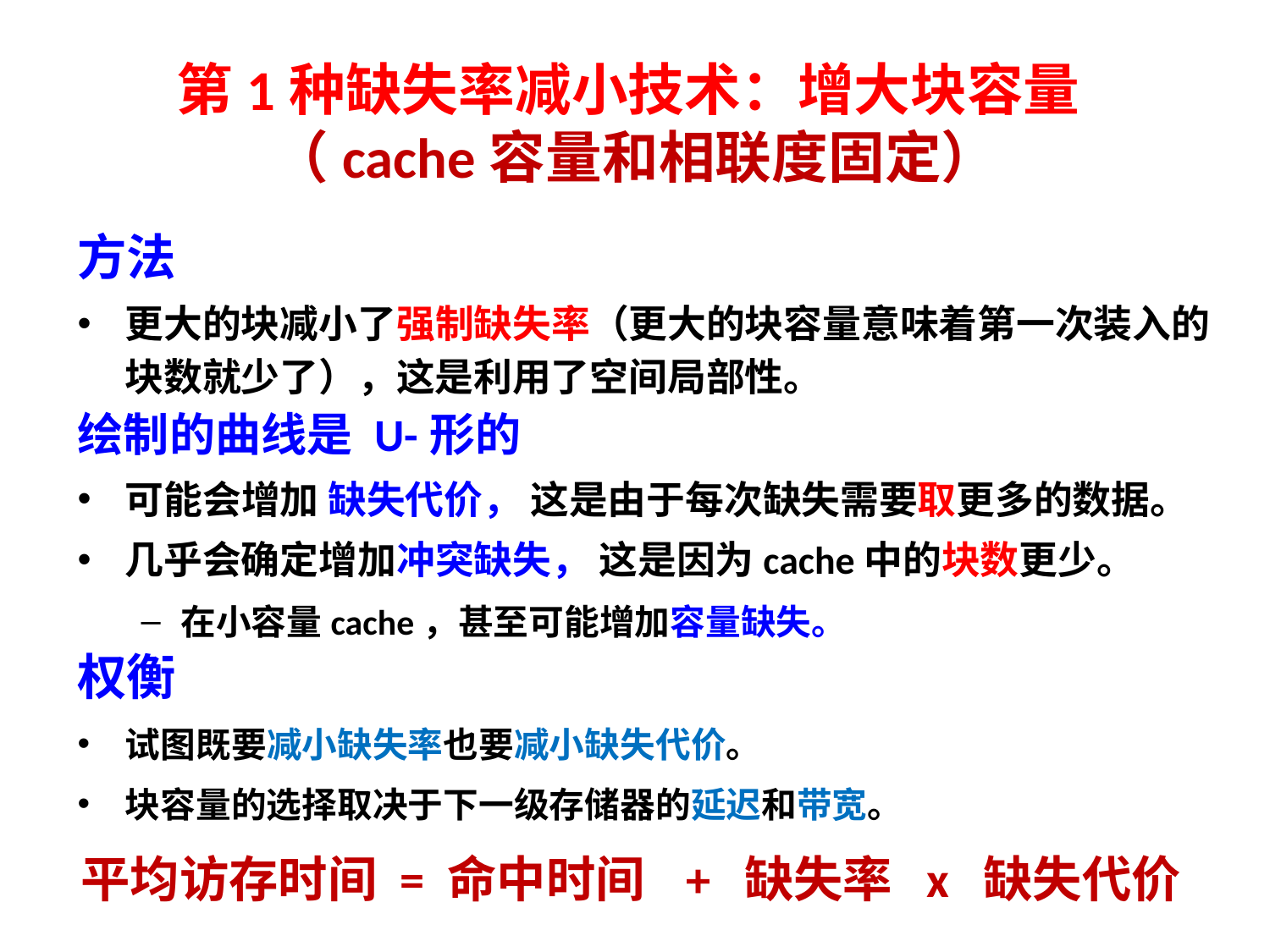

# 第1种缺失率减小技术：增大块容量 （cache容量和相联度固定）
方法
更大的块减小了强制缺失率（更大的块容量意味着第一次装入的块数就少了），这是利用了空间局部性。
绘制的曲线是 U-形的
可能会增加 缺失代价， 这是由于每次缺失需要取更多的数据。
几乎会确定增加冲突缺失， 这是因为cache中的块数更少。
在小容量cache，甚至可能增加容量缺失。
权衡
试图既要减小缺失率也要减小缺失代价。
块容量的选择取决于下一级存储器的延迟和带宽。
平均访存时间 = 命中时间   +  缺失率  x  缺失代价
11